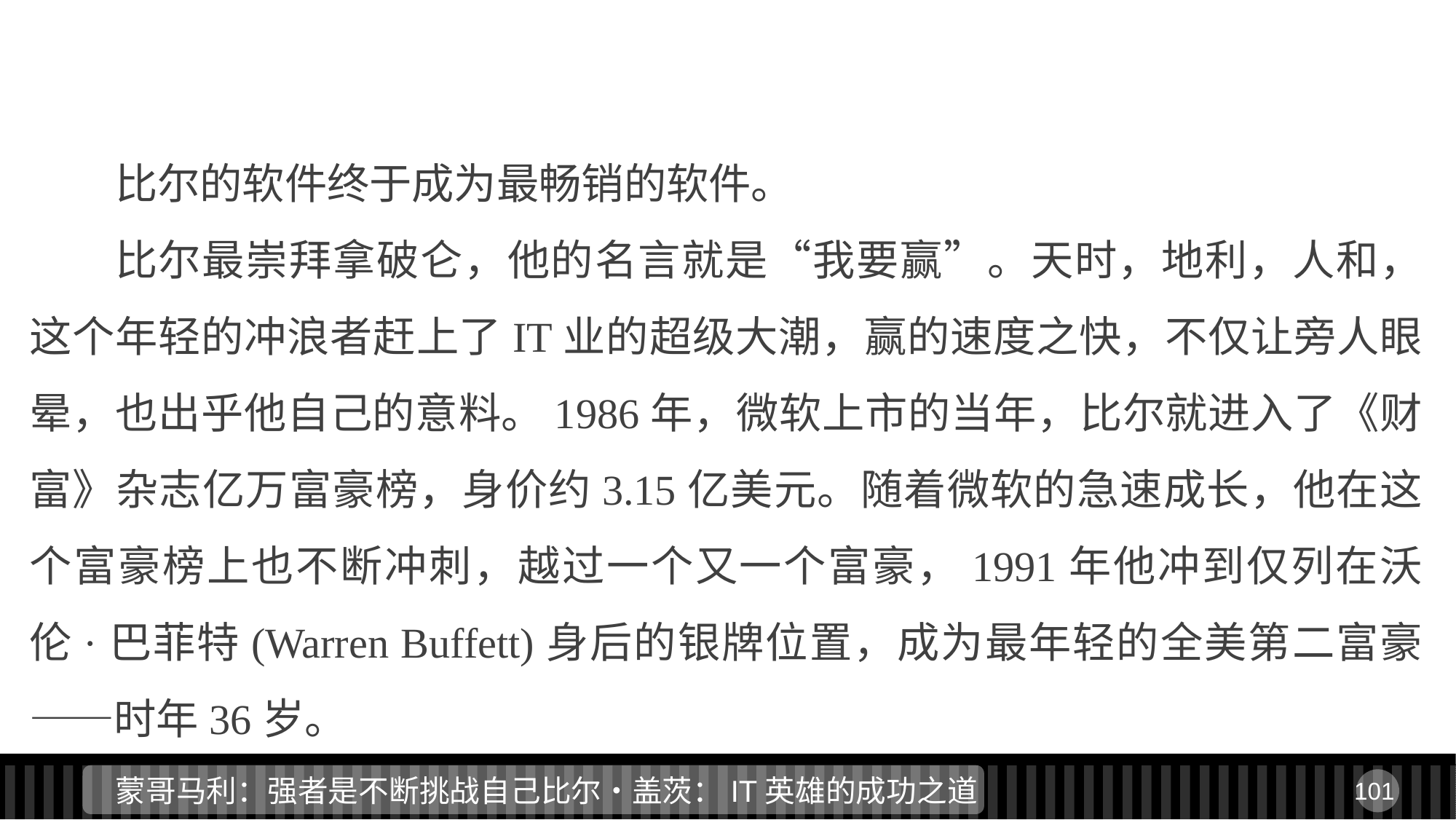

比尔的软件终于成为最畅销的软件。
比尔最崇拜拿破仑，他的名言就是“我要赢”。天时，地利，人和，这个年轻的冲浪者赶上了IT业的超级大潮，赢的速度之快，不仅让旁人眼晕，也出乎他自己的意料。1986年，微软上市的当年，比尔就进入了《财富》杂志亿万富豪榜，身价约3.15亿美元。随着微软的急速成长，他在这个富豪榜上也不断冲刺，越过一个又一个富豪，1991年他冲到仅列在沃伦·巴菲特(Warren Buffett)身后的银牌位置，成为最年轻的全美第二富豪——时年36岁。